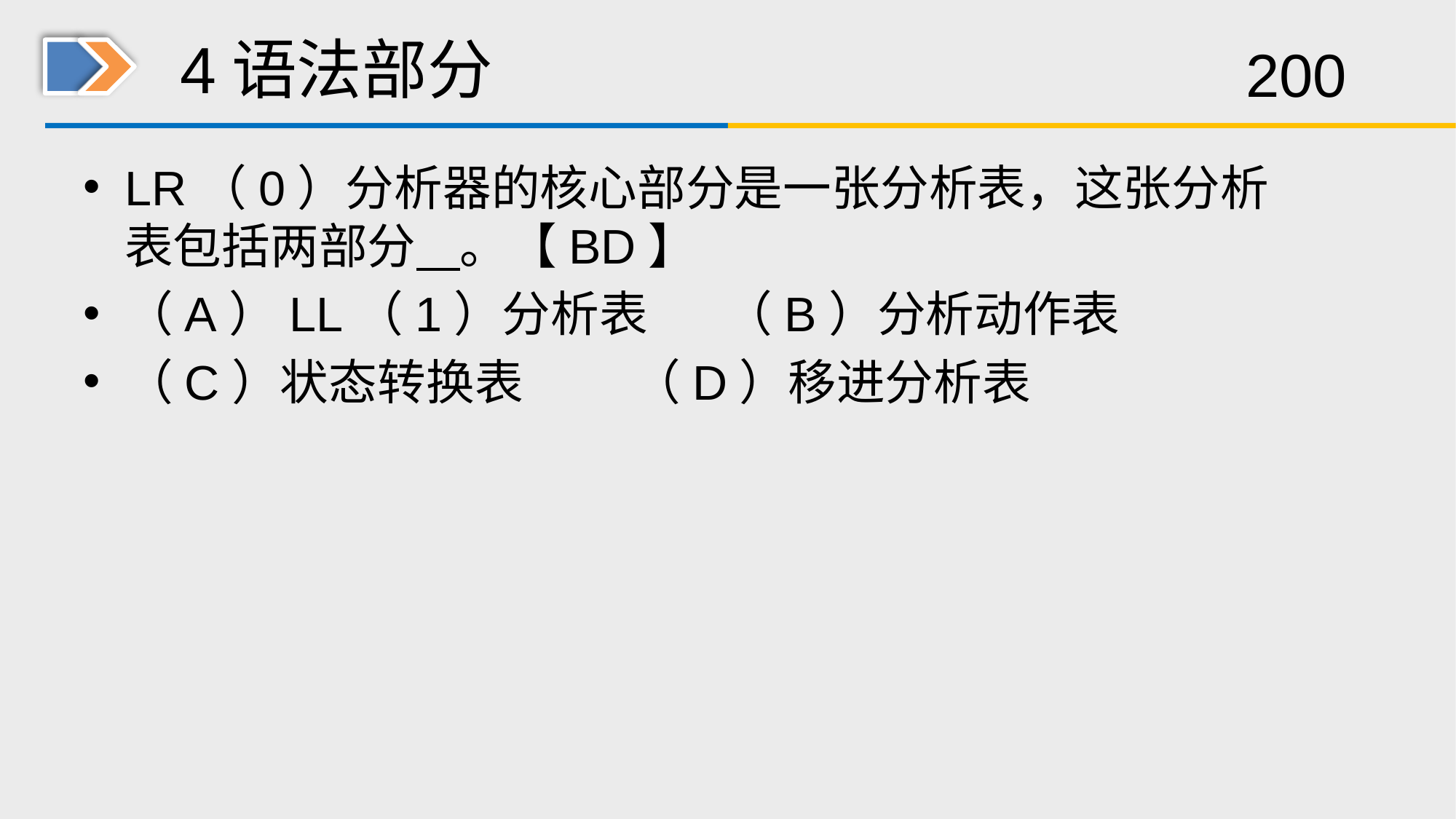

# 4语法部分
200
LR（0）分析器的核心部分是一张分析表，这张分析表包括两部分    。【BD】
（A）LL（1）分析表       （B）分析动作表
（C）状态转换表          （D）移进分析表